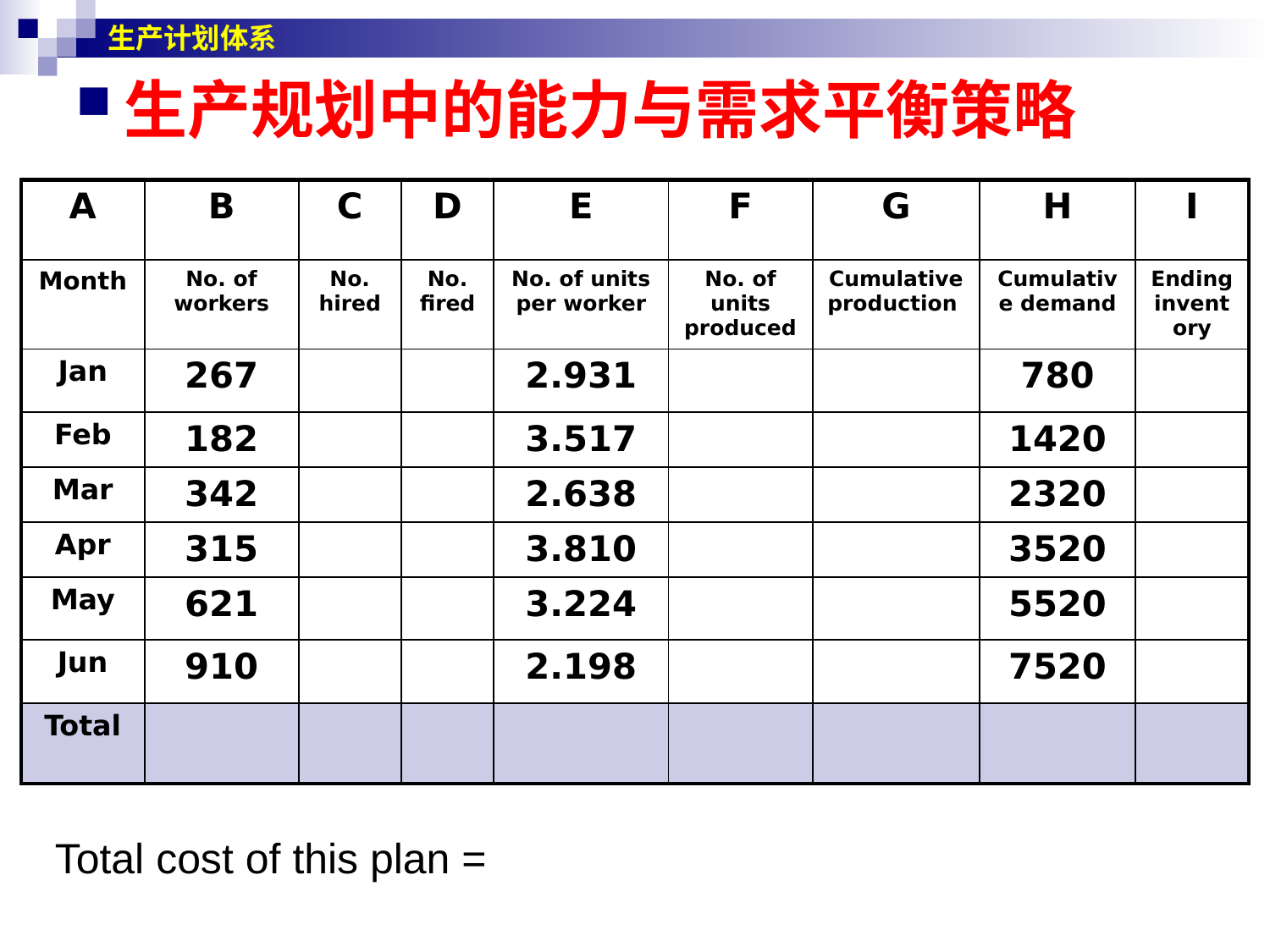

生产计划体系
生产规划中的能力与需求平衡策略
| A | B | C | D | E | F | G | H | I |
| --- | --- | --- | --- | --- | --- | --- | --- | --- |
| Month | No. of workers | No. hired | No. fired | No. of units per worker | No. of units produced | Cumulative production | Cumulative demand | Ending inventory |
| Jan | 267 |  |  | 2.931 |  |  | 780 |  |
| Feb | 182 |  |  | 3.517 |  |  | 1420 |  |
| Mar | 342 |  |  | 2.638 |  |  | 2320 |  |
| Apr | 315 |  |  | 3.810 |  |  | 3520 |  |
| May | 621 |  |  | 3.224 |  |  | 5520 |  |
| Jun | 910 |  |  | 2.198 |  |  | 7520 |  |
| Total |  |  |  |  |  |  |  |  |
Total cost of this plan =